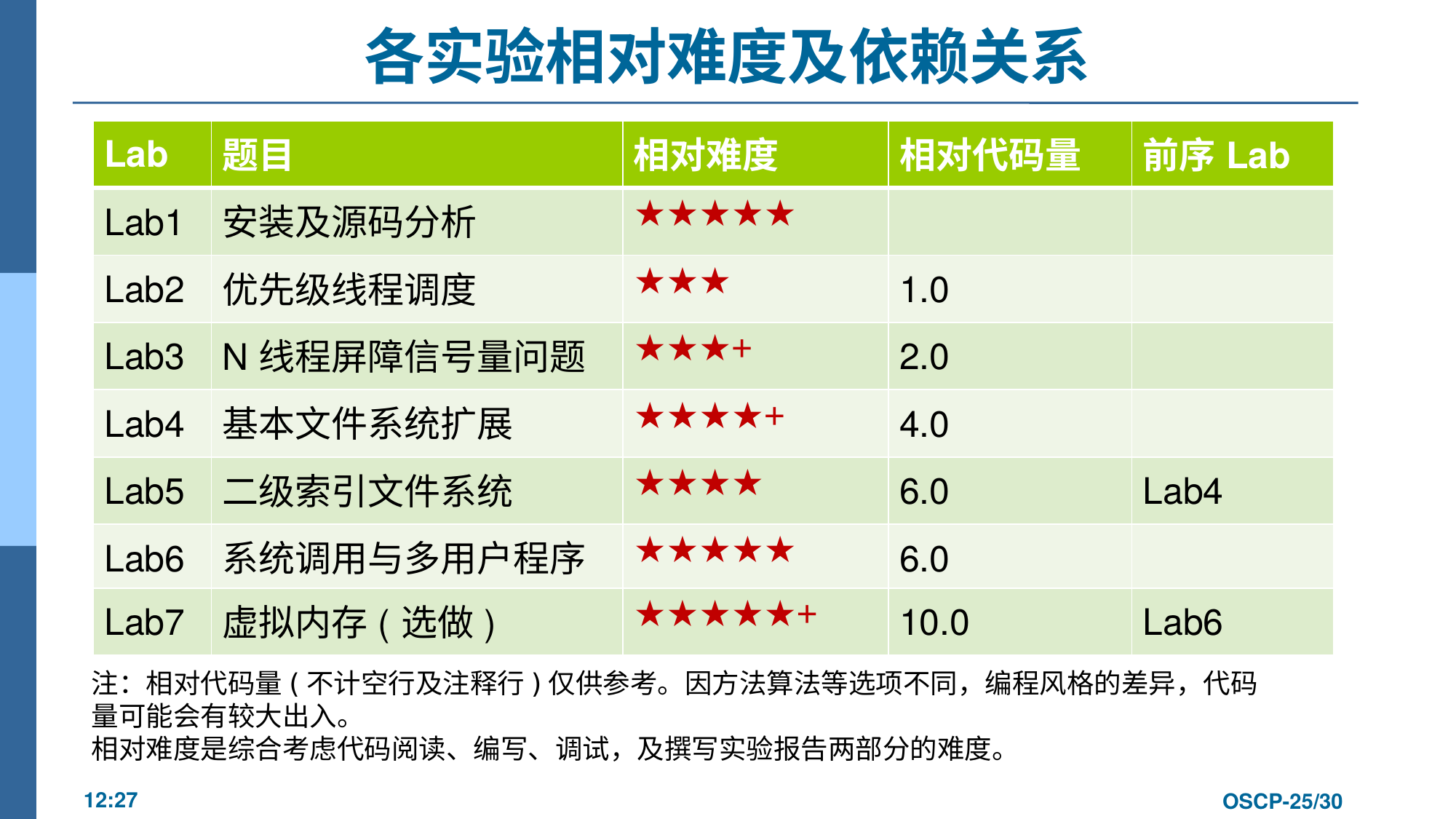

# 各实验相对难度及依赖关系
| Lab | 题目 | 相对难度 | 相对代码量 | 前序Lab |
| --- | --- | --- | --- | --- |
| Lab1 | 安装及源码分析 | ★★★★★ |  |  |
| Lab2 | 优先级线程调度 | ★★★ | 1.0 |  |
| Lab3 | N线程屏障信号量问题 | ★★★+ | 2.0 |  |
| Lab4 | 基本文件系统扩展 | ★★★★+ | 4.0 |  |
| Lab5 | 二级索引文件系统 | ★★★★ | 6.0 | Lab4 |
| Lab6 | 系统调用与多用户程序 | ★★★★★ | 6.0 |  |
| Lab7 | 虚拟内存(选做) | ★★★★★+ | 10.0 | Lab6 |
注：相对代码量(不计空行及注释行)仅供参考。因方法算法等选项不同，编程风格的差异，代码量可能会有较大出入。
相对难度是综合考虑代码阅读、编写、调试，及撰写实验报告两部分的难度。